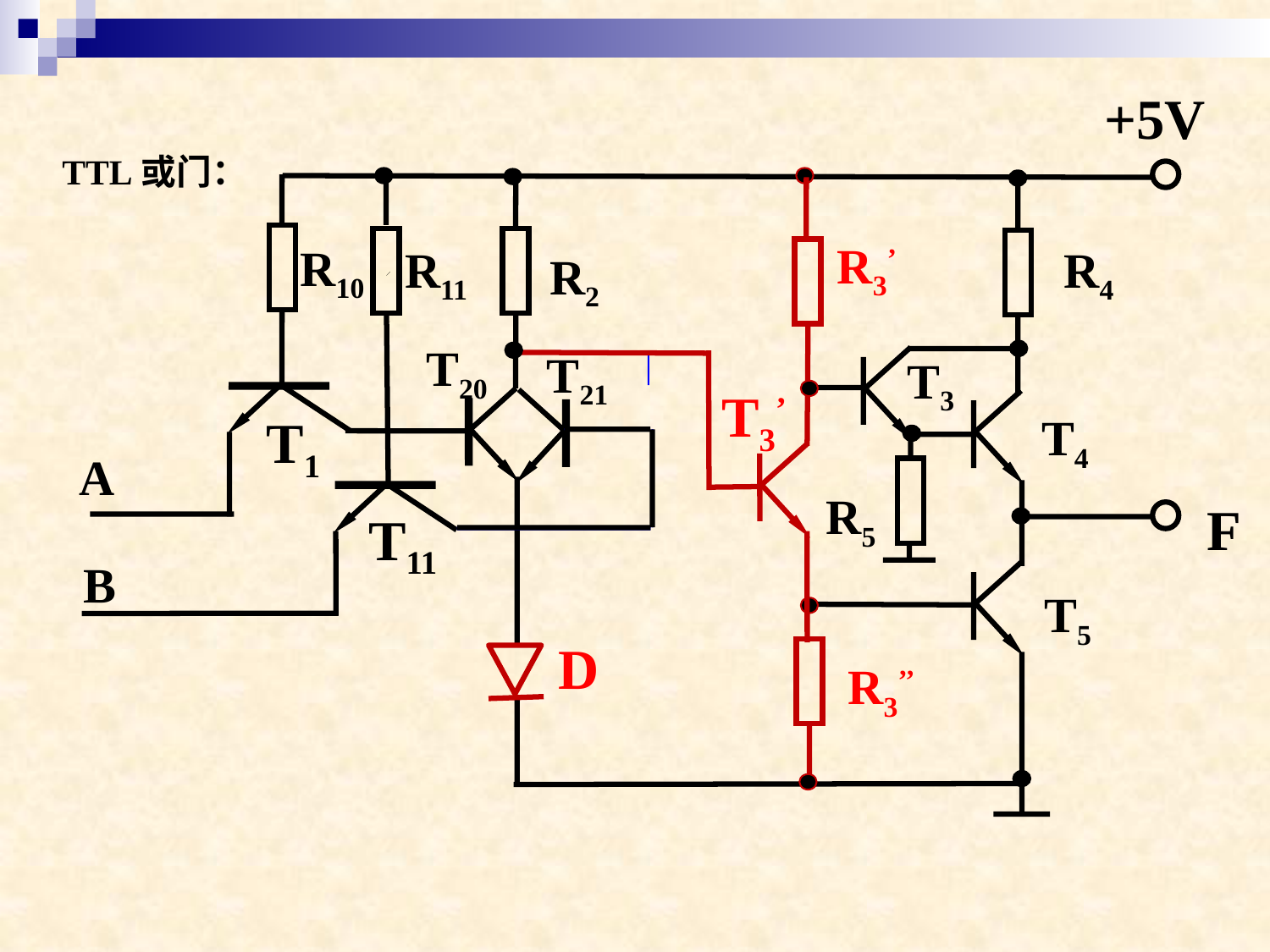

+5V
TTL或门：

R3’

R10
R11
R4
R2

T20
T21

T3

T3’

T4
T1

A

R5

F
T11

B

T5

D

R3’’